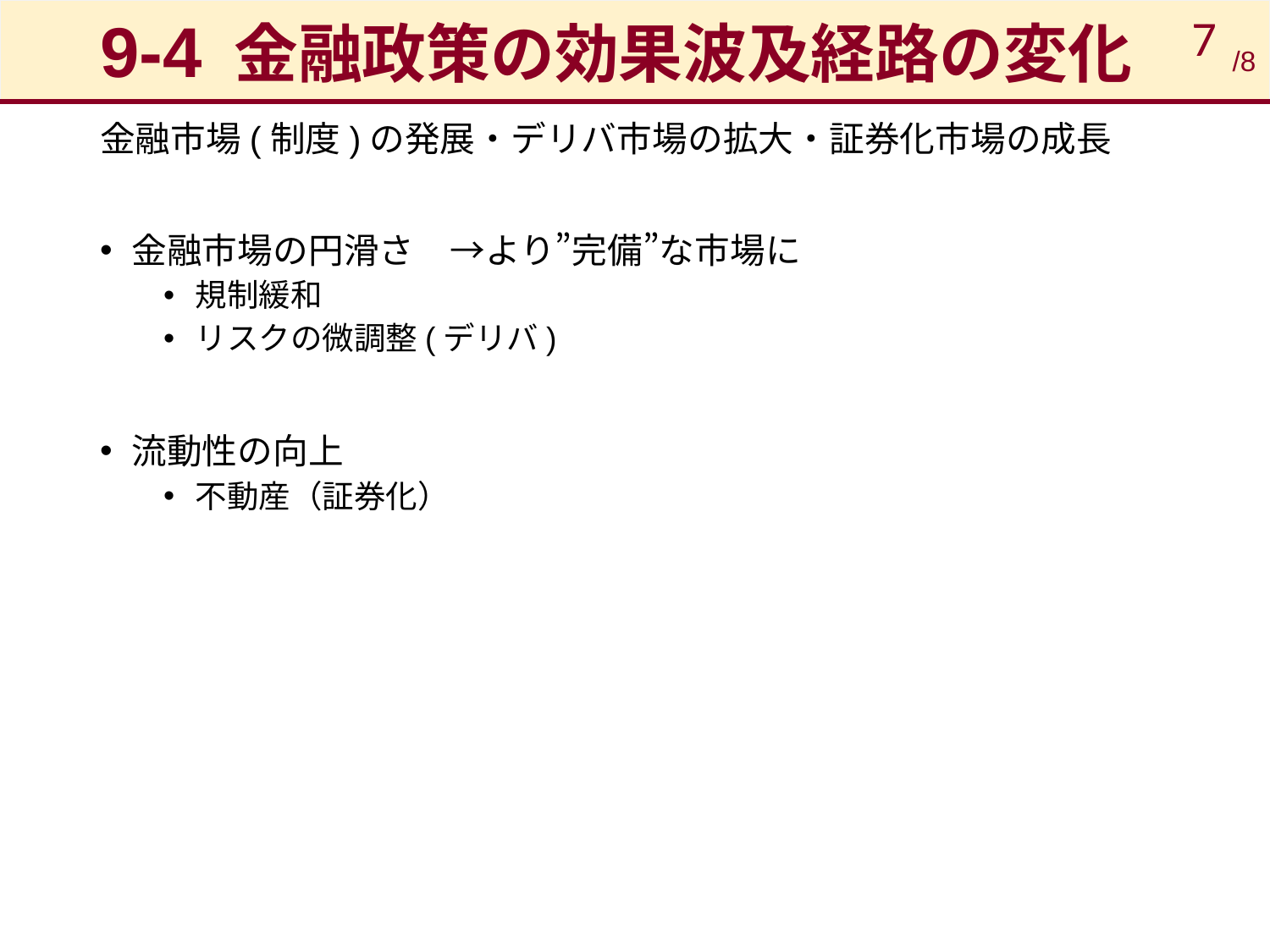

# 9-4 金融政策の効果波及経路の変化
7
/8
金融市場(制度)の発展・デリバ市場の拡大・証券化市場の成長

金融市場の円滑さ　→より”完備”な市場に
規制緩和
リスクの微調整(デリバ)

流動性の向上
不動産（証券化）